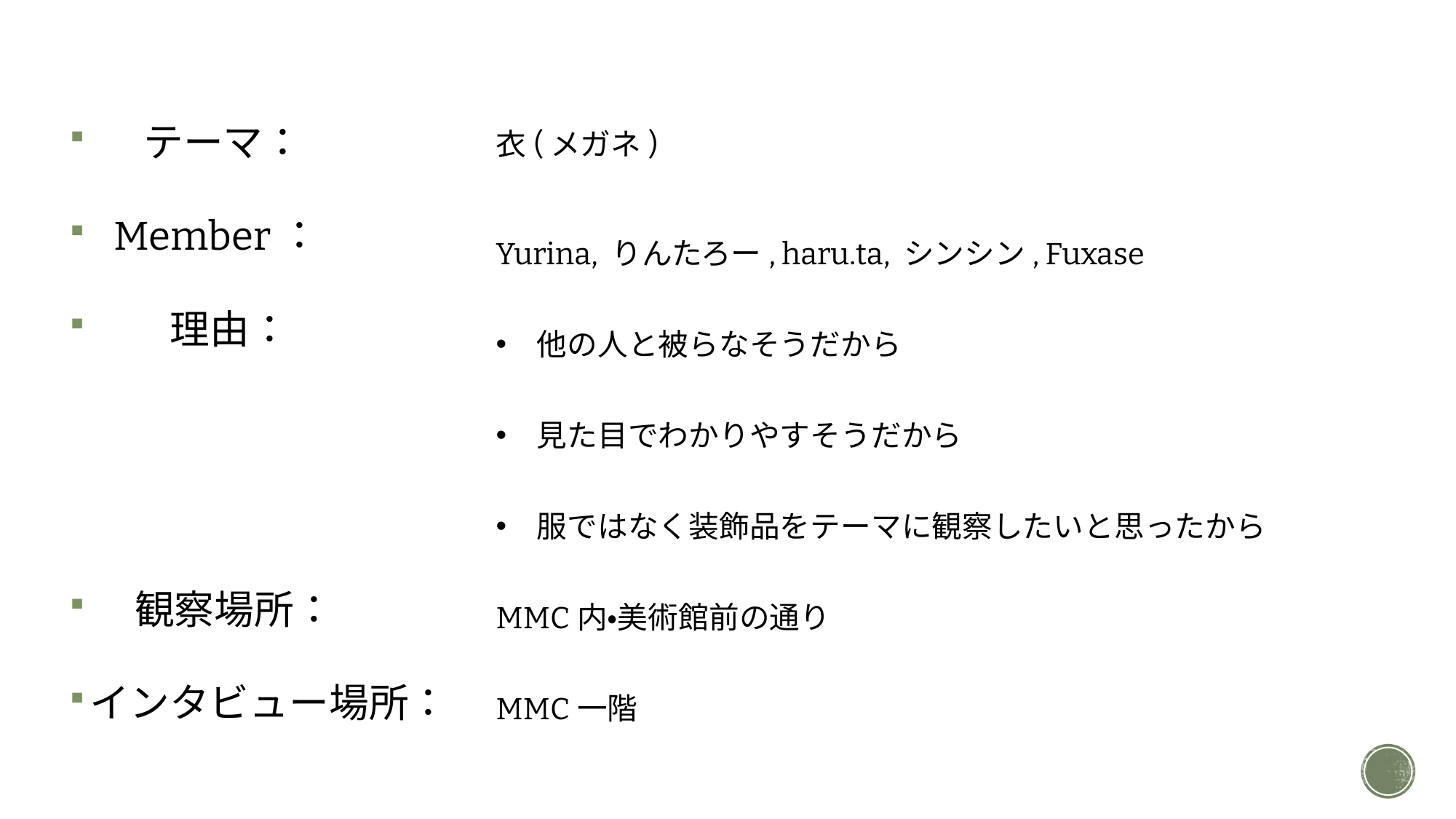

衣(メガネ)
Yurina, りんたろー, haru.ta, シンシン, Fuxase
他の人と被らなそうだから
見た目でわかりやすそうだから
服ではなく装飾品をテーマに観察したいと思ったから
MMC内・美術館前の通り
MMC一階

     テーマ：
   Member：
        理由：

    観察場所：
インタビュー場所：